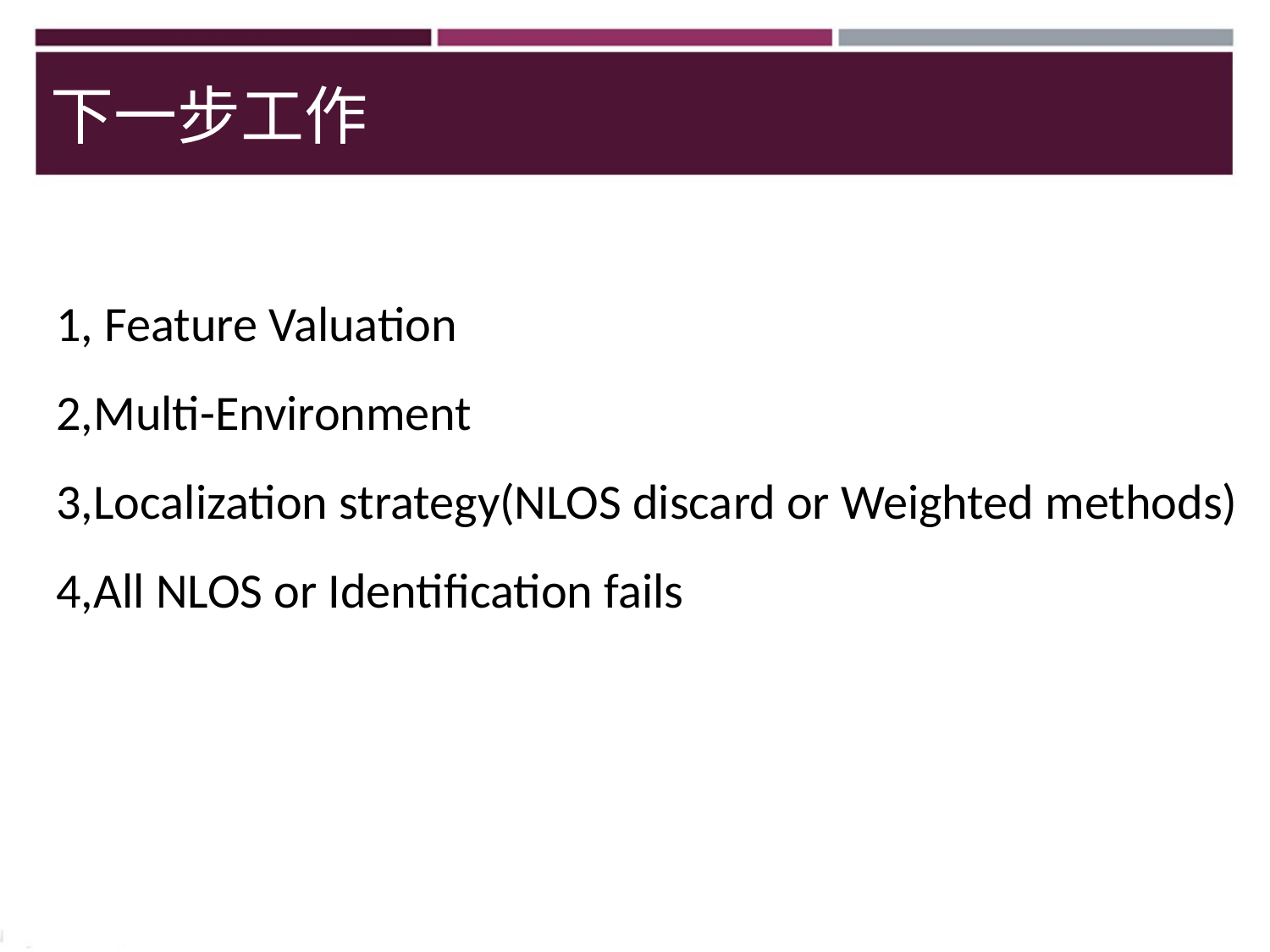

# 下一步工作
1, Feature Valuation
2,Multi-Environment
3,Localization strategy(NLOS discard or Weighted methods)
4,All NLOS or Identification fails